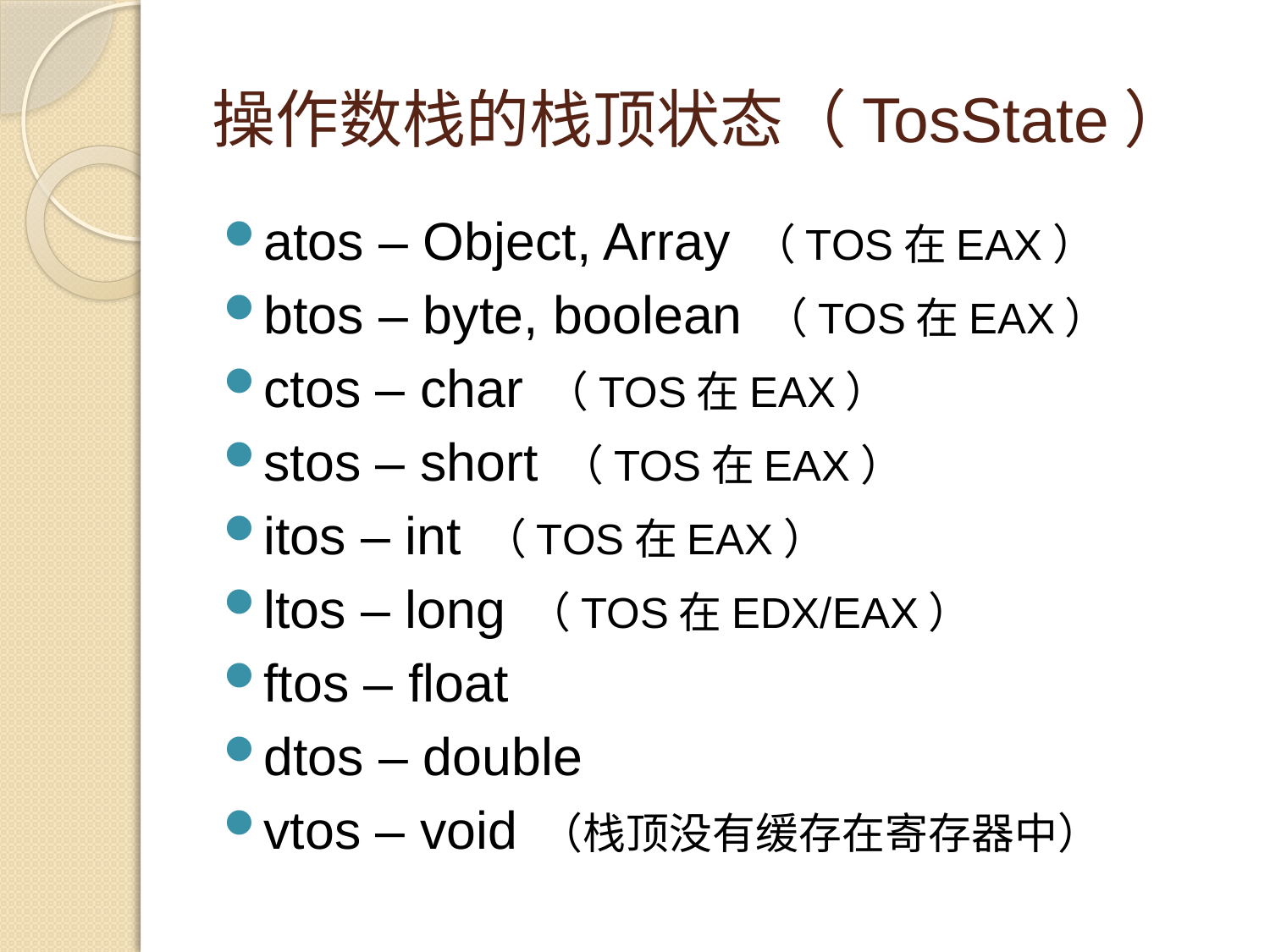

# 操作数栈的栈顶状态（TosState）
atos – Object, Array （TOS在EAX）
btos – byte, boolean （TOS在EAX）
ctos – char （TOS在EAX）
stos – short （TOS在EAX）
itos – int （TOS在EAX）
ltos – long （TOS在EDX/EAX）
ftos – float
dtos – double
vtos – void （栈顶没有缓存在寄存器中）